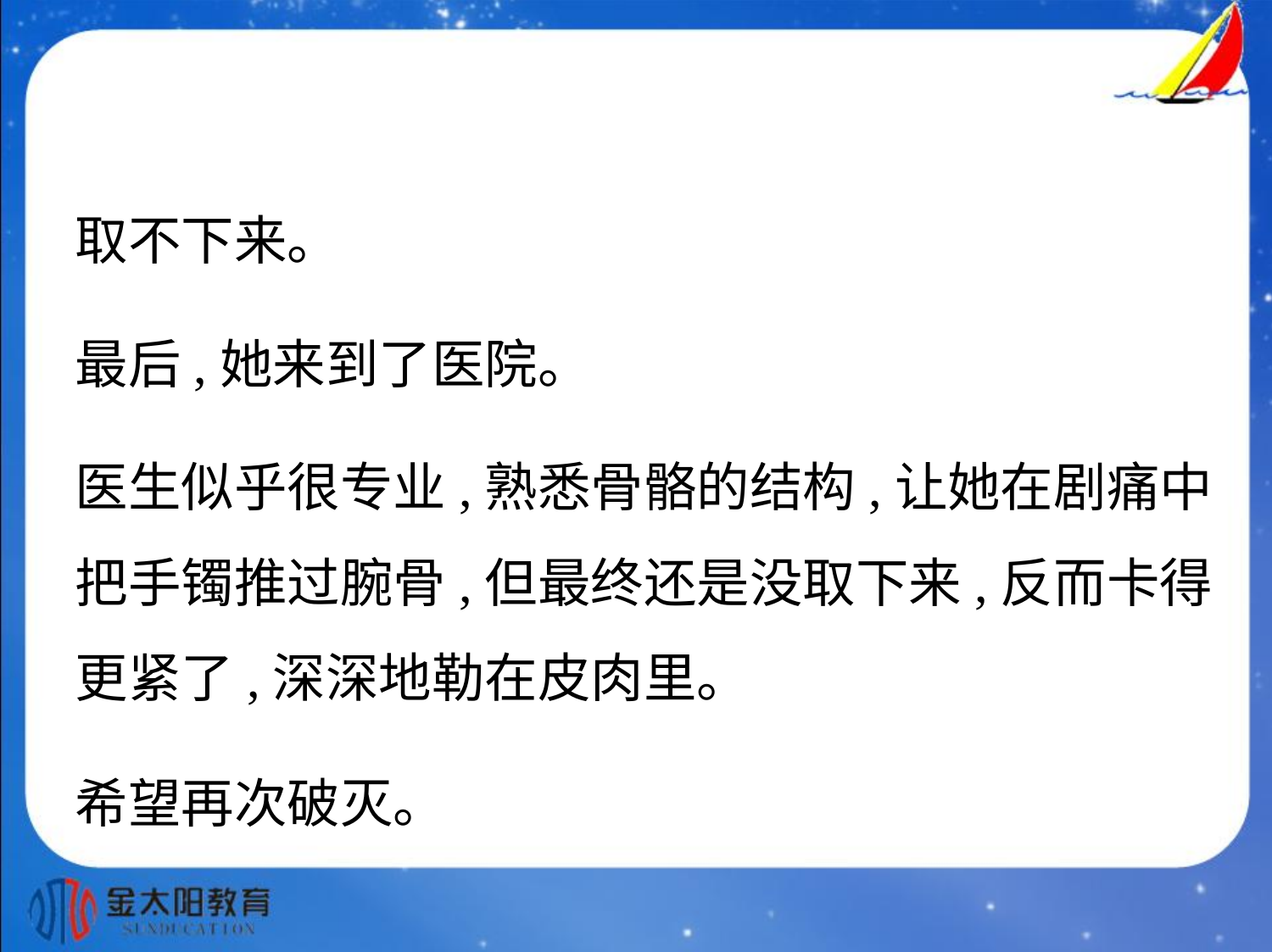

取不下来。
最后,她来到了医院。
医生似乎很专业,熟悉骨骼的结构,让她在剧痛中
把手镯推过腕骨,但最终还是没取下来,反而卡得
更紧了,深深地勒在皮肉里。
希望再次破灭。